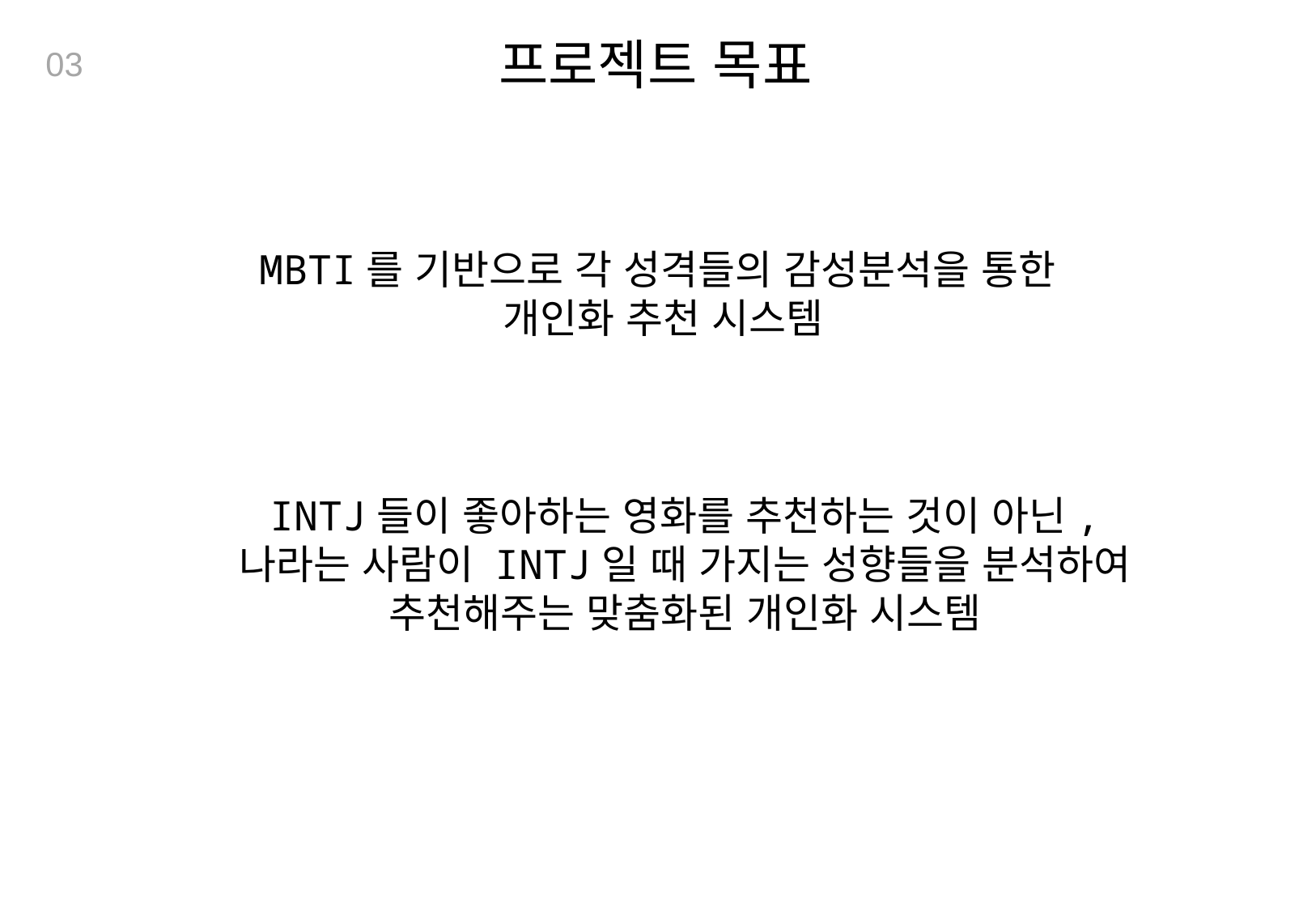

프로젝트 목표
03
MBTI를 기반으로 각 성격들의 감성분석을 통한
개인화 추천 시스템
Transformer
INTJ들이 좋아하는 영화를 추천하는 것이 아닌,
나라는 사람이 INTJ일 때 가지는 성향들을 분석하여
추천해주는 맞춤화된 개인화 시스템